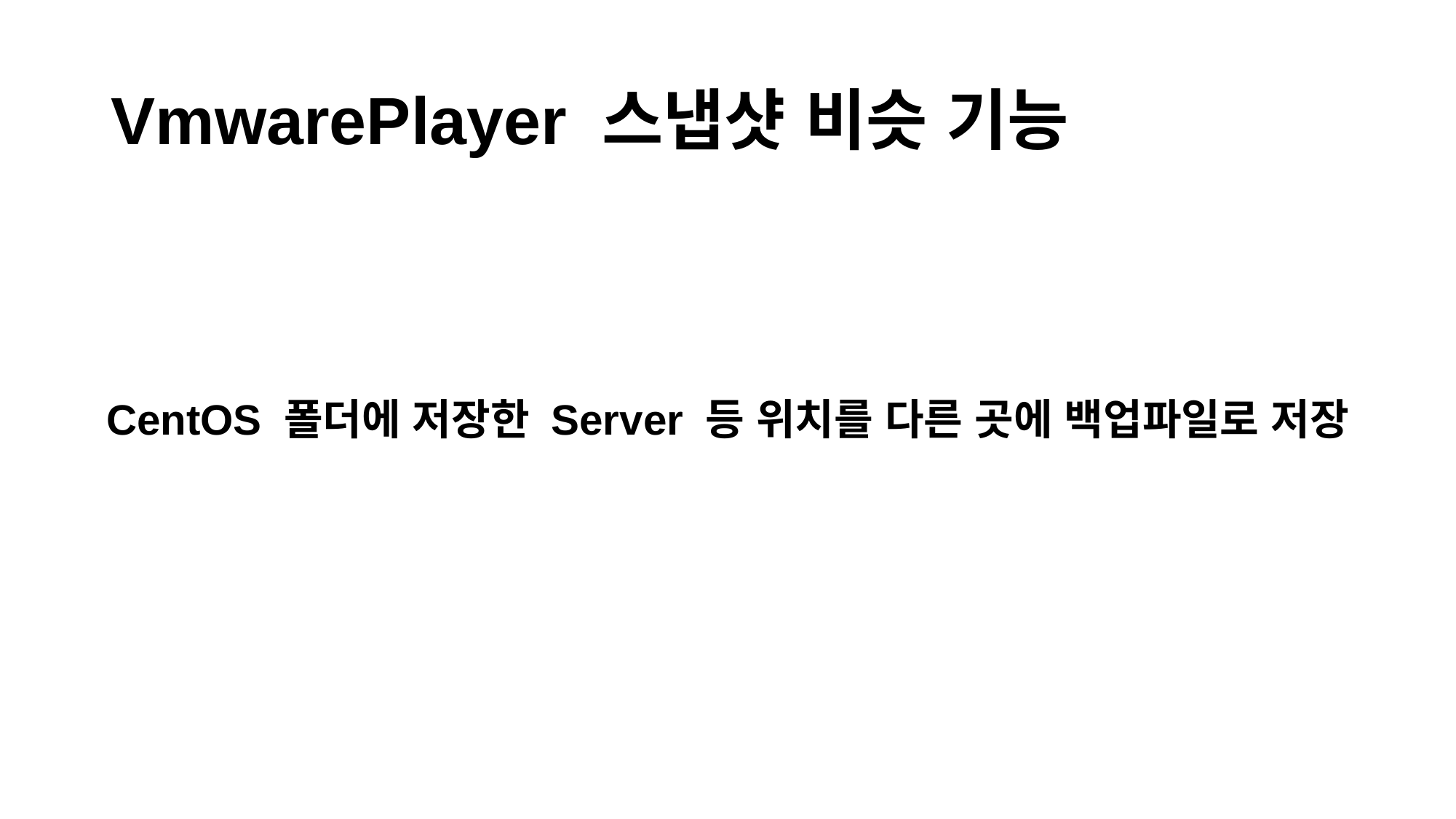

# VmwarePlayer 스냅샷 비슷 기능
CentOS 폴더에 저장한 Server 등 위치를 다른 곳에 백업파일로 저장